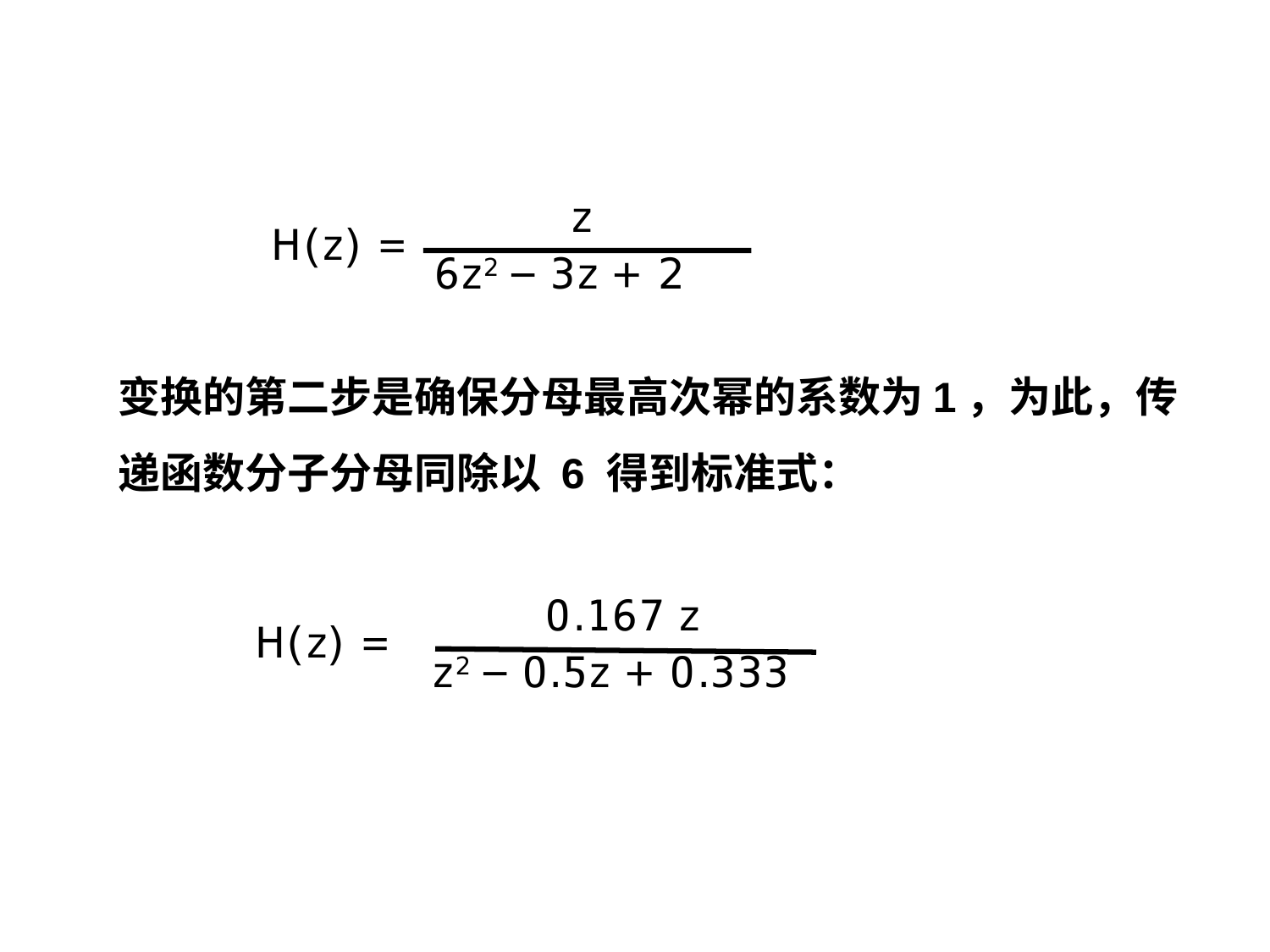

z
6z2 – 3z + 2
            H(z) =

变换的第二步是确保分母最高次幂的系数为1，为此，传递函数分子分母同除以 6 得到标准式：

           H(z) =
           0.167 z
  z2 – 0.5z + 0.333